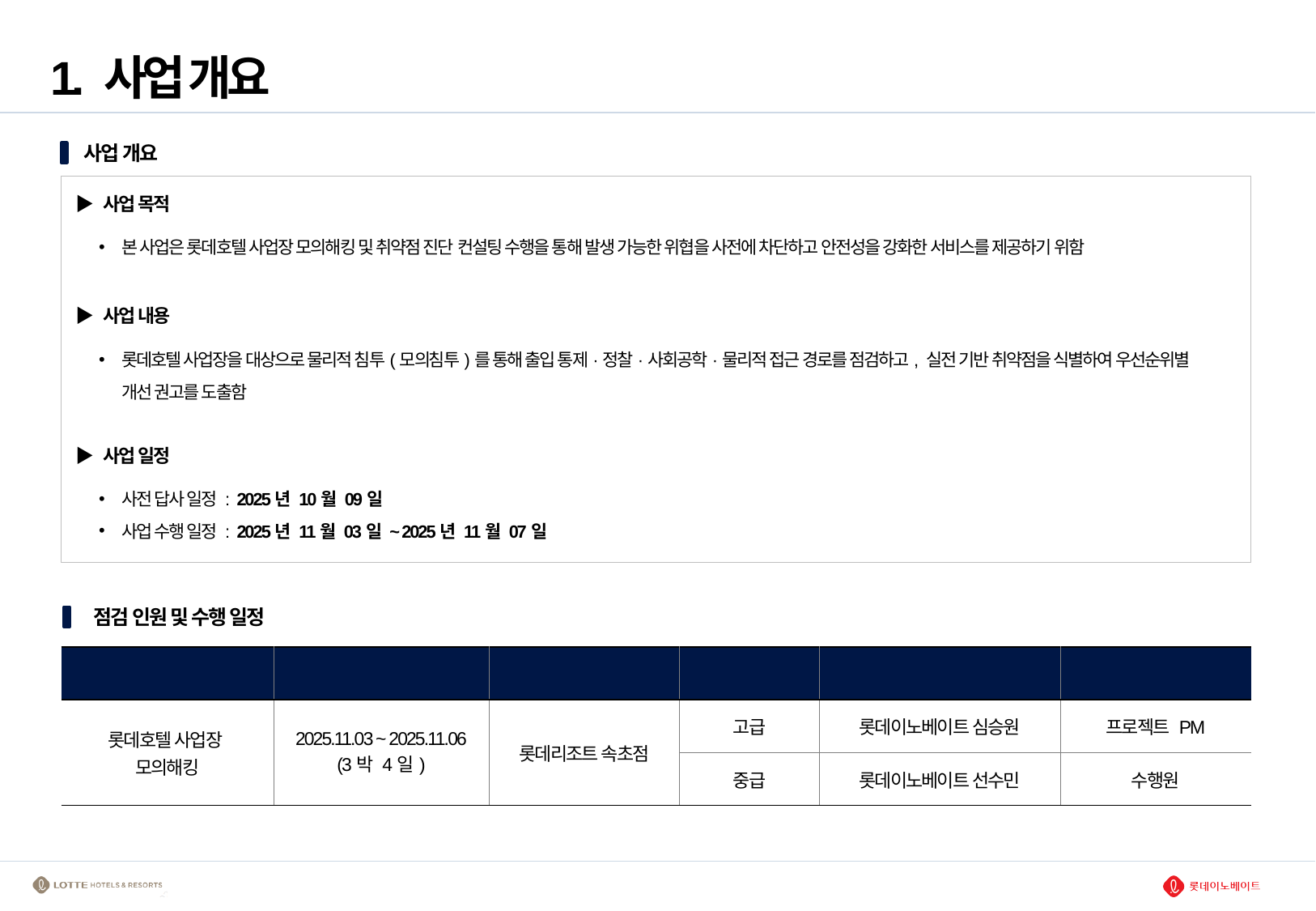

# 1. 사업 개요
 사업 개요

▶ 사업 목적
본 사업은 롯데호텔 사업장 모의해킹 및 취약점 진단 컨설팅 수행을 통해 발생 가능한 위협을 사전에 차단하고 안전성을 강화한 서비스를 제공하기 위함
▶ 사업 내용
롯데호텔 사업장을 대상으로 물리적 침투(모의침투)를 통해 출입 통제·정찰·사회공학·물리적 접근 경로를 점검하고, 실전 기반 취약점을 식별하여 우선순위별 개선 권고를 도출함
▶ 사업 일정
사전 답사 일정 :  2025년 10월 09일
사업 수행 일정 :  2025년 11월 03일 ~ 2025년 11월 07일
 점검 인원 및 수행 일정

| 과업 내역 | 수행일정(예정) | 수행장소 | 등급 | 투입인력 | 비고 |
| --- | --- | --- | --- | --- | --- |
| 롯데호텔 사업장 모의해킹 | 2025.11.03 ~ 2025.11.06 (3박 4일) | 롯데리조트 속초점 | 고급 | 롯데이노베이트 심승원 | 프로젝트 PM |
|  |  |  | 중급 | 롯데이노베이트 선수민 | 수행원 |